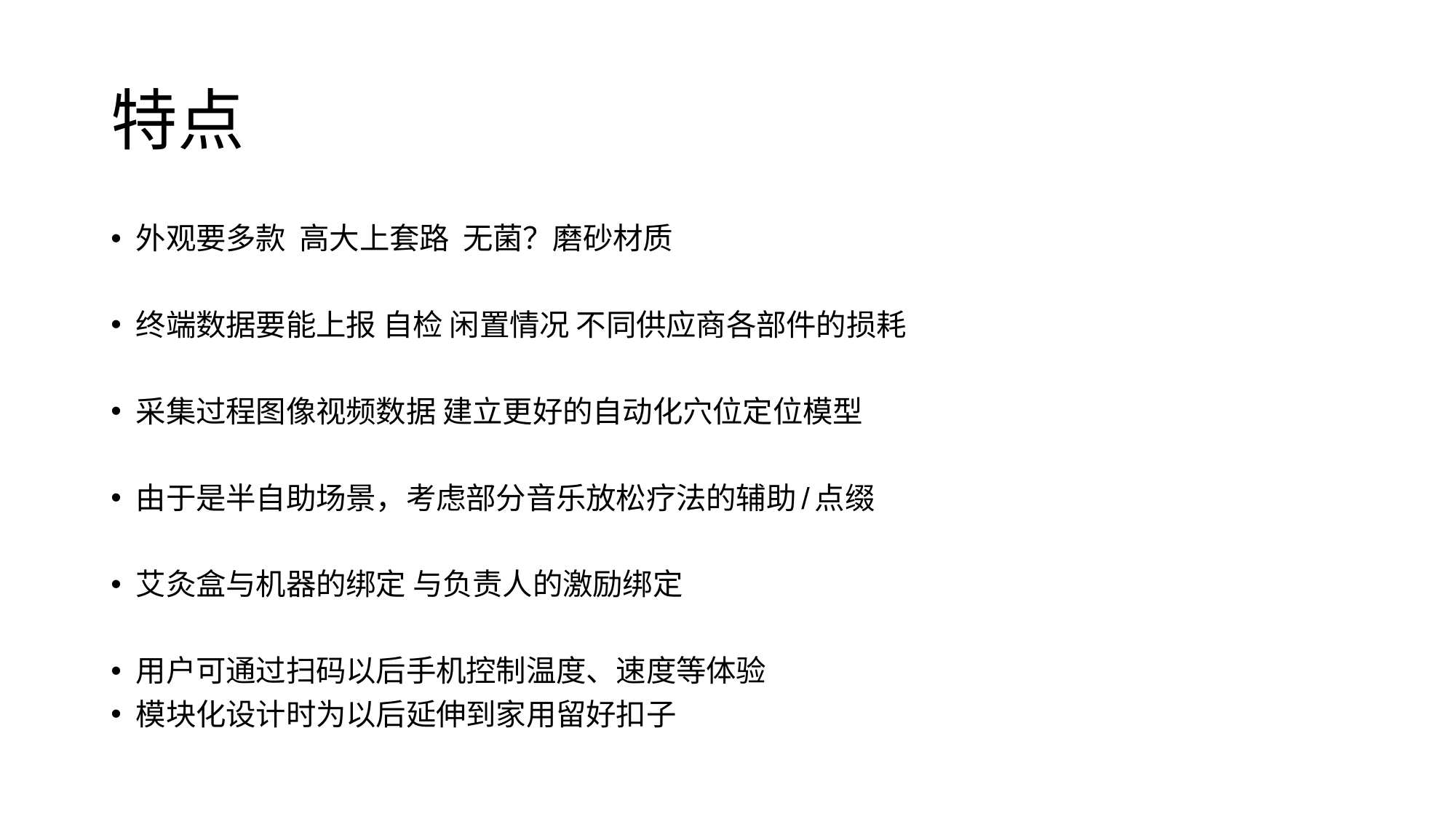

# 特点
外观要多款  高大上套路  无菌？磨砂材质

终端数据要能上报 自检 闲置情况 不同供应商各部件的损耗

采集过程图像视频数据 建立更好的自动化穴位定位模型

由于是半自助场景，考虑部分音乐放松疗法的辅助/点缀

艾灸盒与机器的绑定 与负责人的激励绑定

用户可通过扫码以后手机控制温度、速度等体验
模块化设计时为以后延伸到家用留好扣子